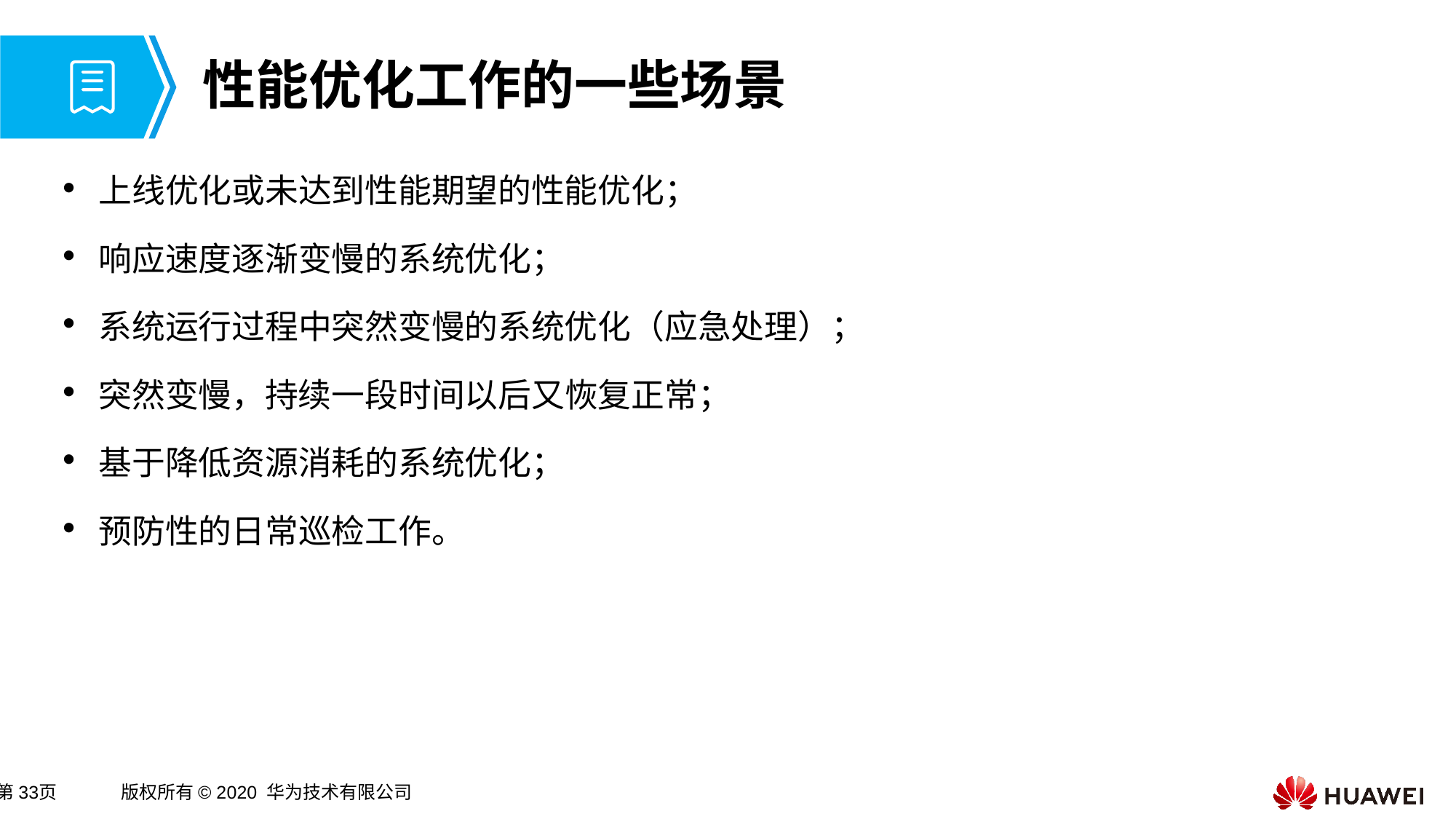

# 性能优化工作的一些场景
上线优化或未达到性能期望的性能优化；
响应速度逐渐变慢的系统优化；
系统运行过程中突然变慢的系统优化（应急处理）；
突然变慢，持续一段时间以后又恢复正常；
基于降低资源消耗的系统优化；
预防性的日常巡检工作。